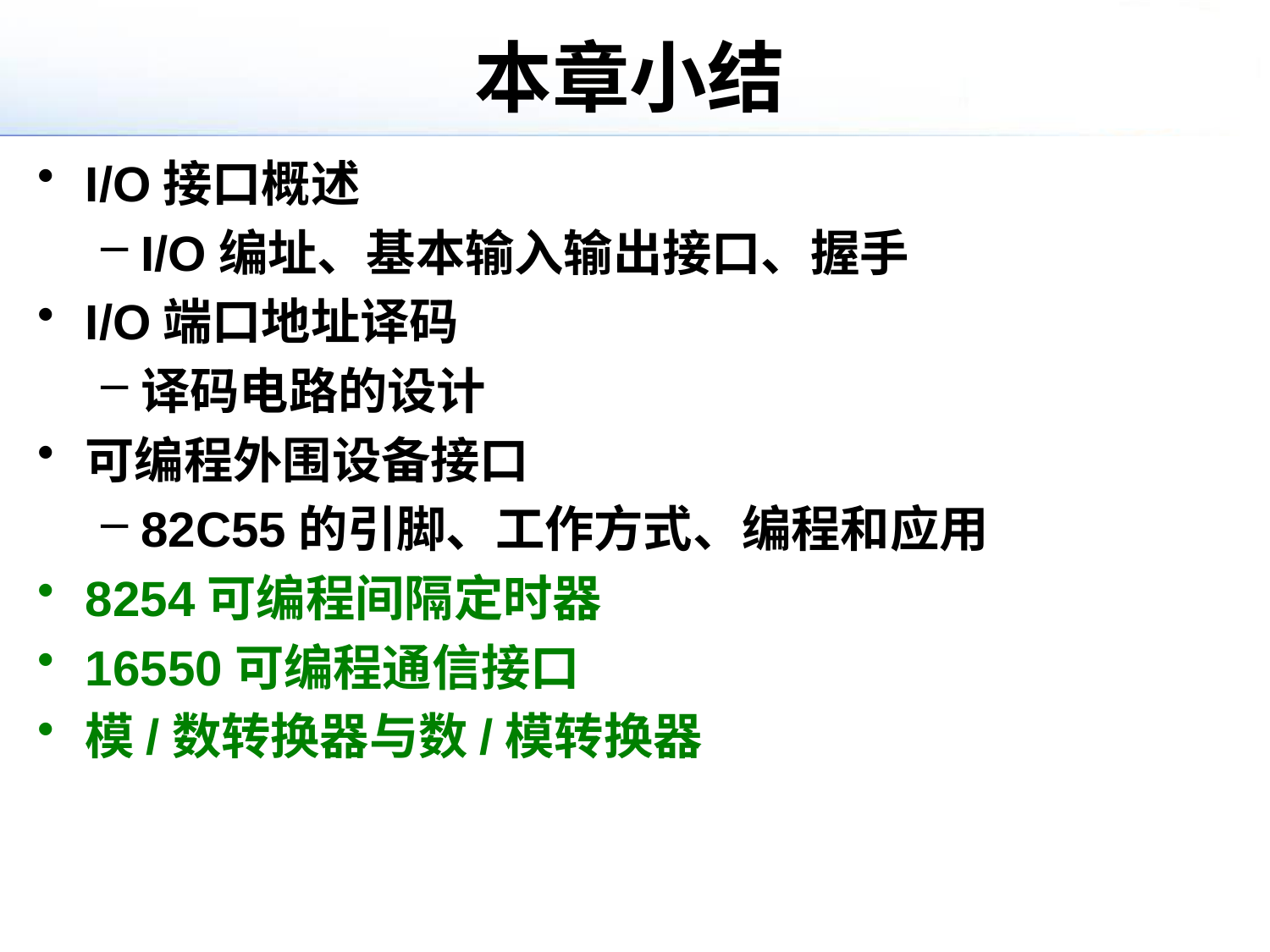

# 本章小结
I/O接口概述
I/O编址、基本输入输出接口、握手
I/O端口地址译码
译码电路的设计
可编程外围设备接口
82C55的引脚、工作方式、编程和应用
8254可编程间隔定时器
16550可编程通信接口
模/数转换器与数/模转换器